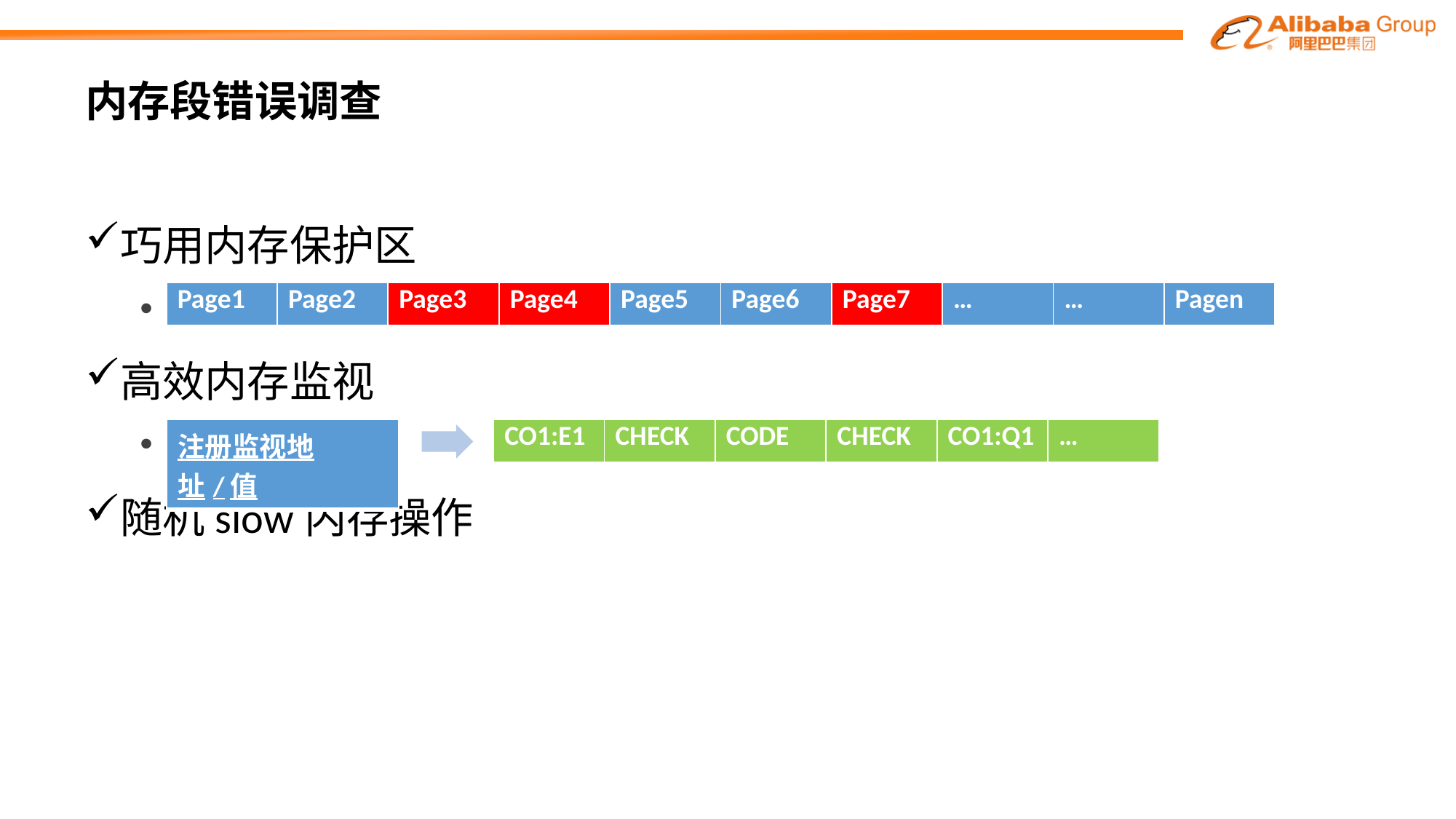

# 内存段错误调查
巧用内存保护区

高效内存监视

随机slow内存操作

| Page1 | Page2 | Page3 | Page4 | Page5 | Page6 | Page7 | … | … | Pagen |
| --- | --- | --- | --- | --- | --- | --- | --- | --- | --- |
| 注册监视地址/值 |
| --- |
| CO1:E1 | CHECK | CODE | CHECK | CO1:Q1 | … |
| --- | --- | --- | --- | --- | --- |